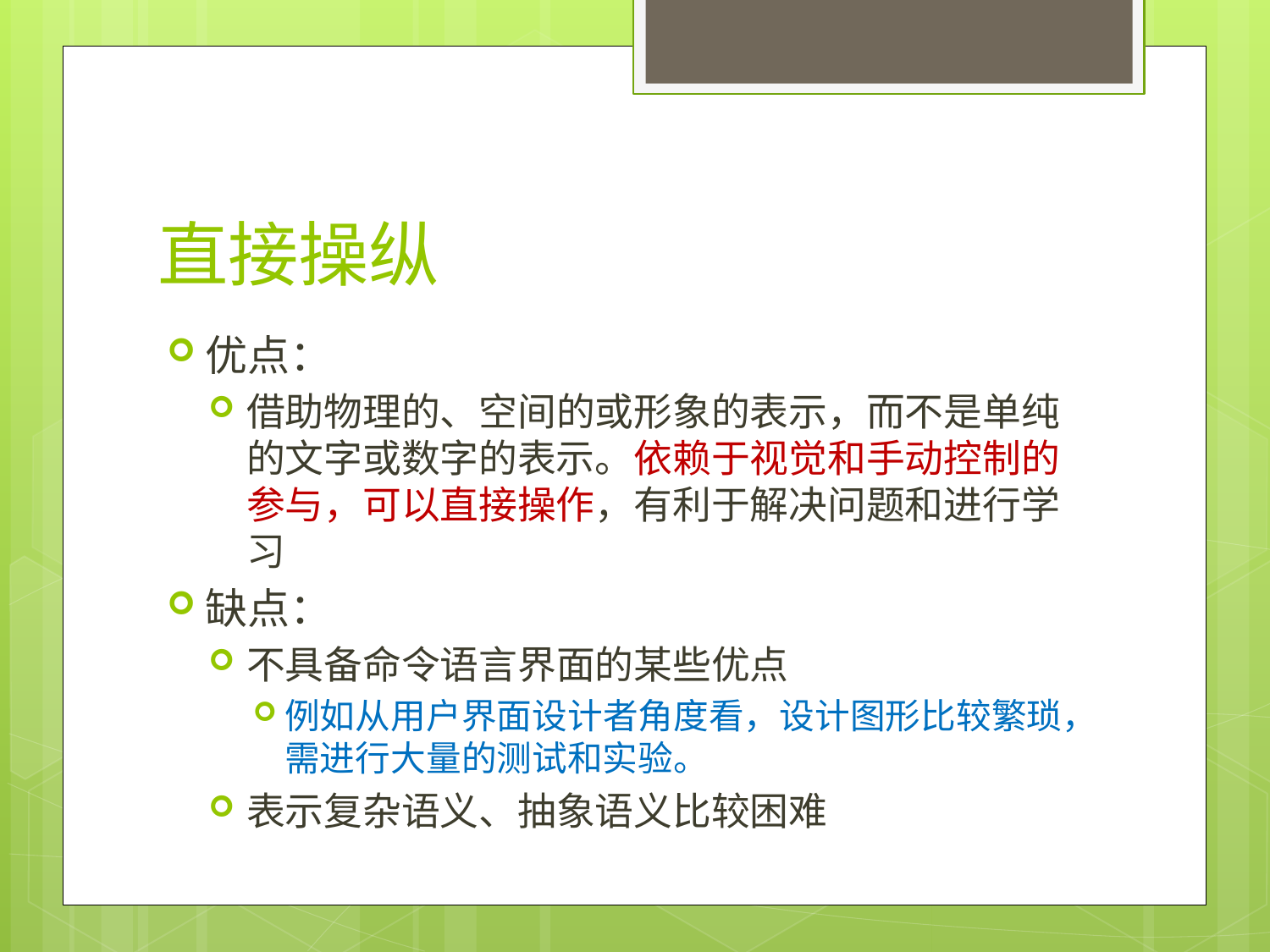

# 直接操纵
优点：
借助物理的、空间的或形象的表示，而不是单纯的文字或数字的表示。依赖于视觉和手动控制的参与，可以直接操作，有利于解决问题和进行学习
缺点：
不具备命令语言界面的某些优点
例如从用户界面设计者角度看，设计图形比较繁琐，需进行大量的测试和实验。
表示复杂语义、抽象语义比较困难